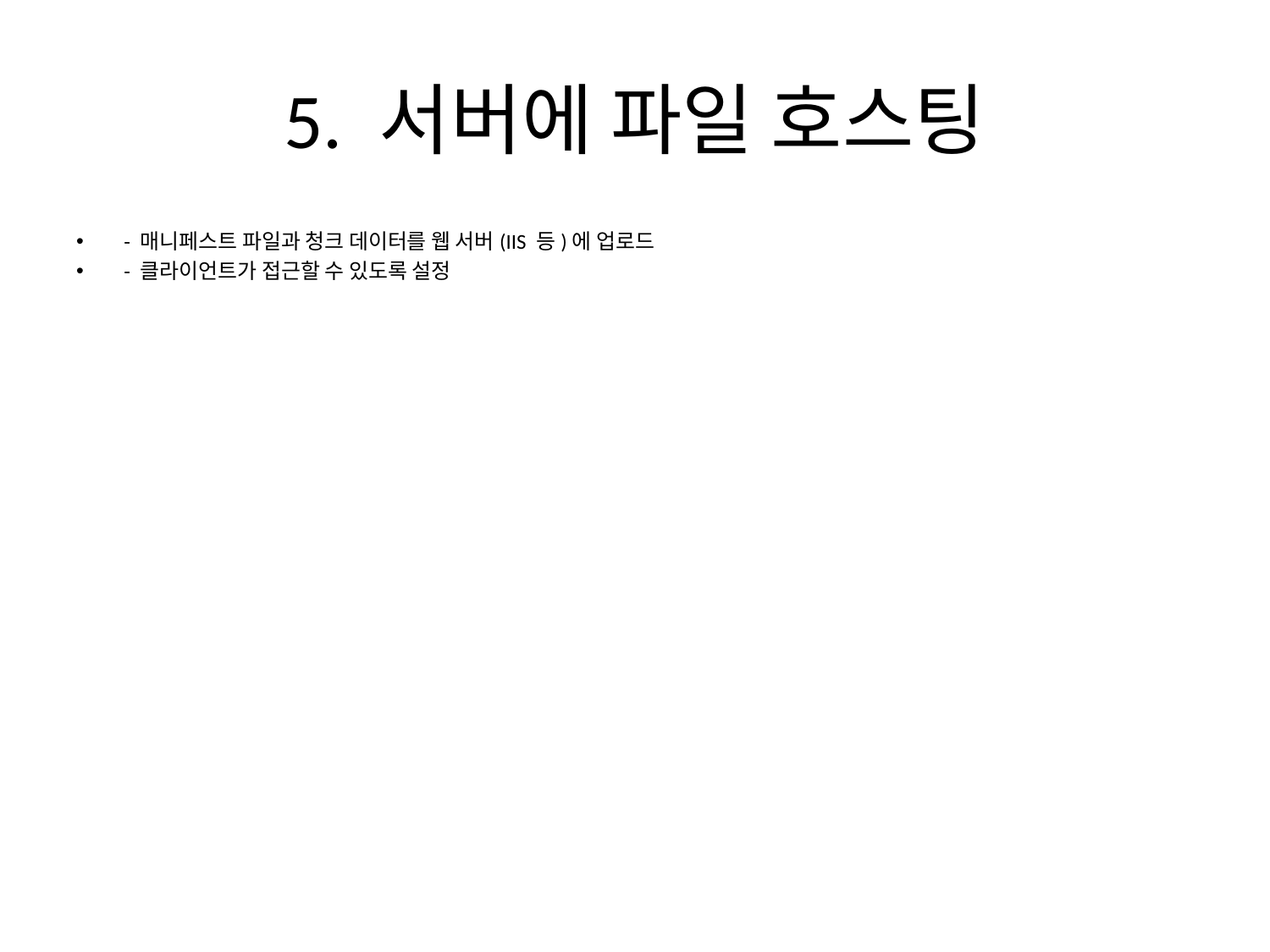

# 5. 서버에 파일 호스팅
- 매니페스트 파일과 청크 데이터를 웹 서버(IIS 등)에 업로드
- 클라이언트가 접근할 수 있도록 설정